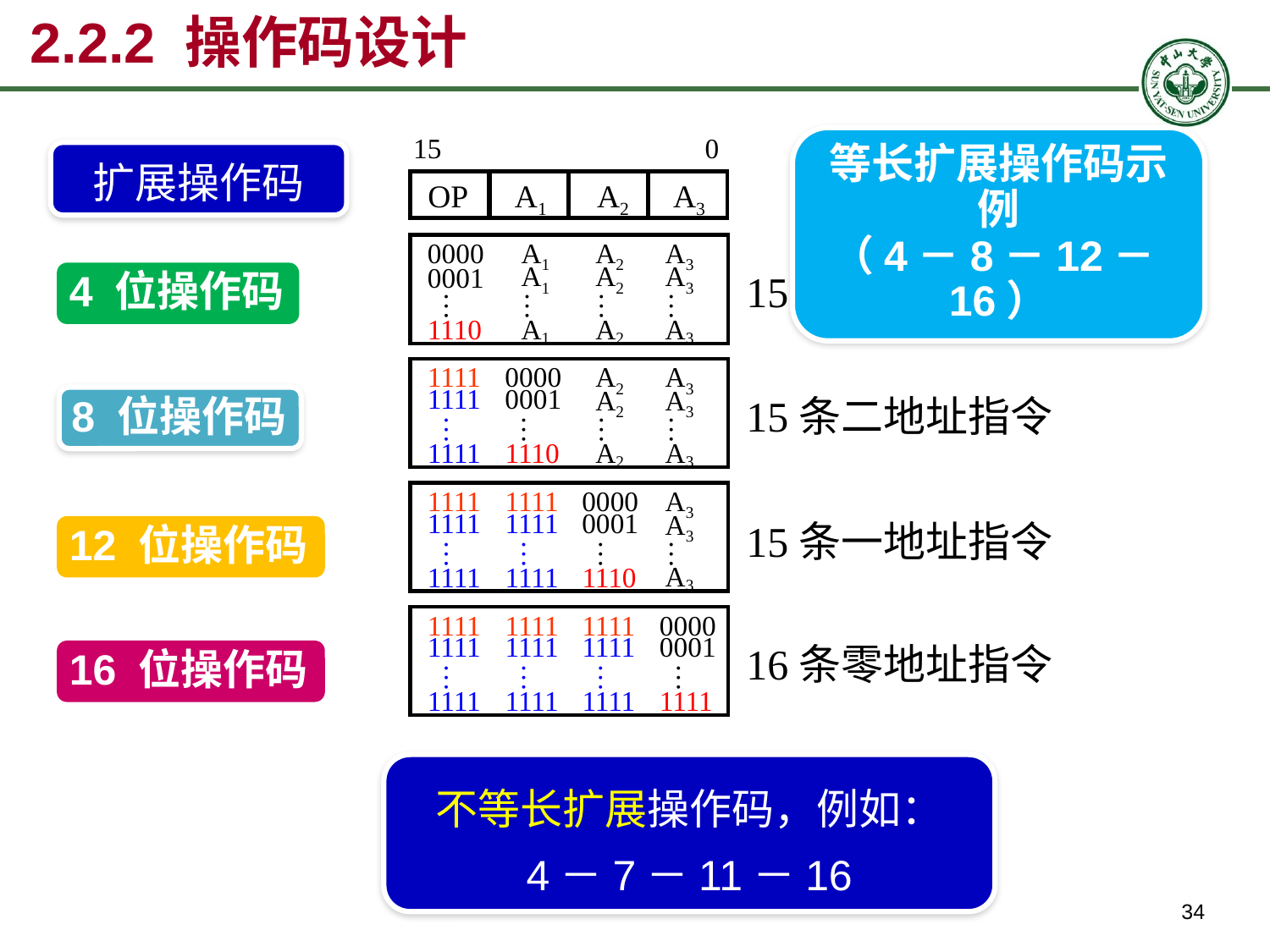

# 2.2.2 操作码设计
15
0
等长扩展操作码示例
（4－8－12－16）
扩展操作码

OP

 A1

 A2

 A3
A1
A2
A3
0000

A1
A2
A3
0001
…
…
…
…
A1
A2
A3
1110
15条三地址指令
4 位操作码
A2
A3
1111
0000

1111
0001
A2
A3
…
…
…
…
A2
A3
1111
1110
15条二地址指令
8 位操作码
A3
1111
1111
0000

1111
1111
0001
A3
…
…
…
…
A3
1111
1111
1110
15条一地址指令
12 位操作码
1111
1111
1111
0000

1111
1111
1111
0001
…
…
…
…
1111
1111
1111
1111
16条零地址指令
16 位操作码
不等长扩展操作码，例如：
4－7－11－16